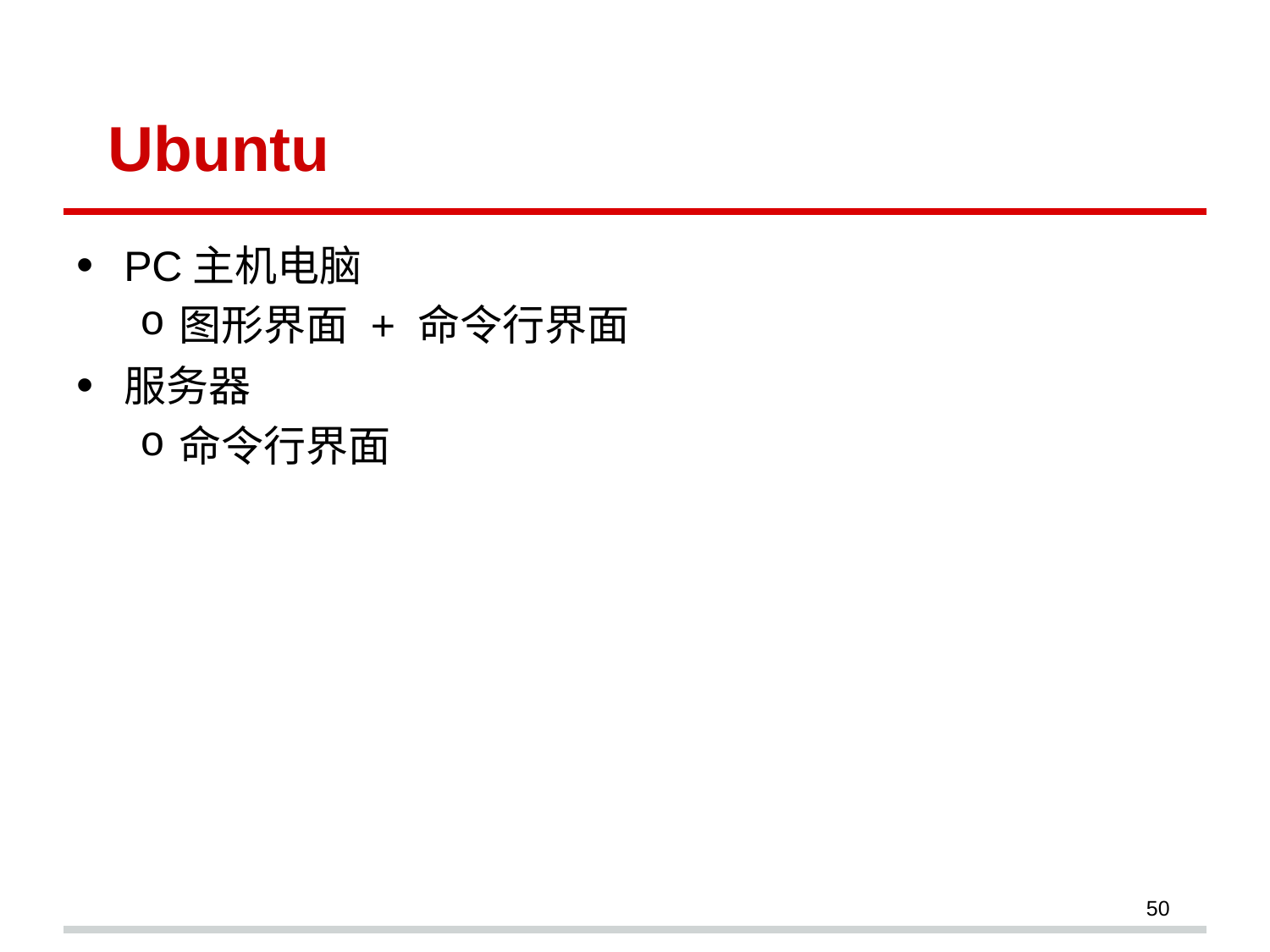

# Ubuntu
PC主机电脑
图形界面 + 命令行界面
服务器
命令行界面

50